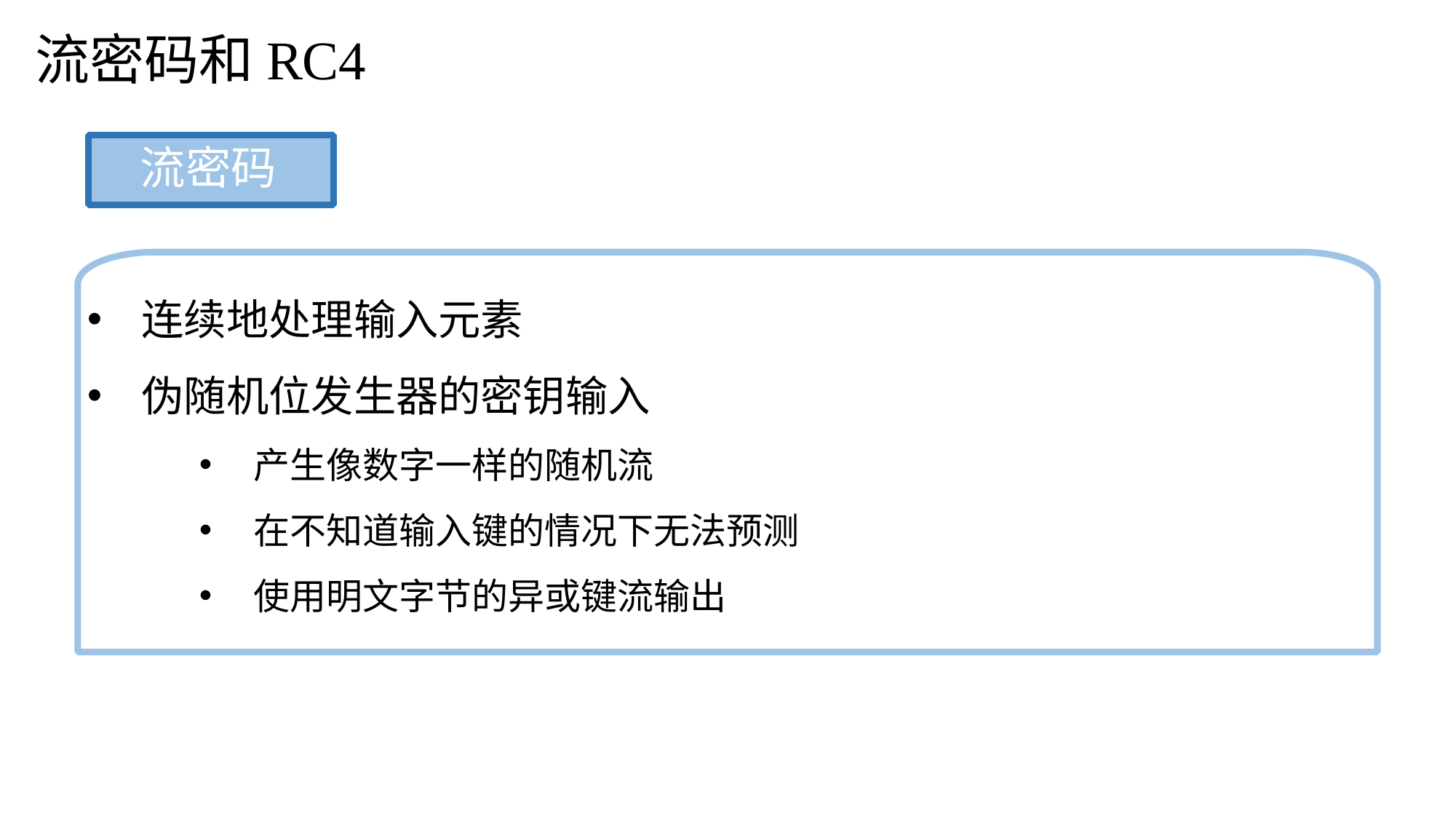

流密码和RC4
流密码
连续地处理输入元素
伪随机位发生器的密钥输入
产生像数字一样的随机流
在不知道输入键的情况下无法预测
使用明文字节的异或键流输出